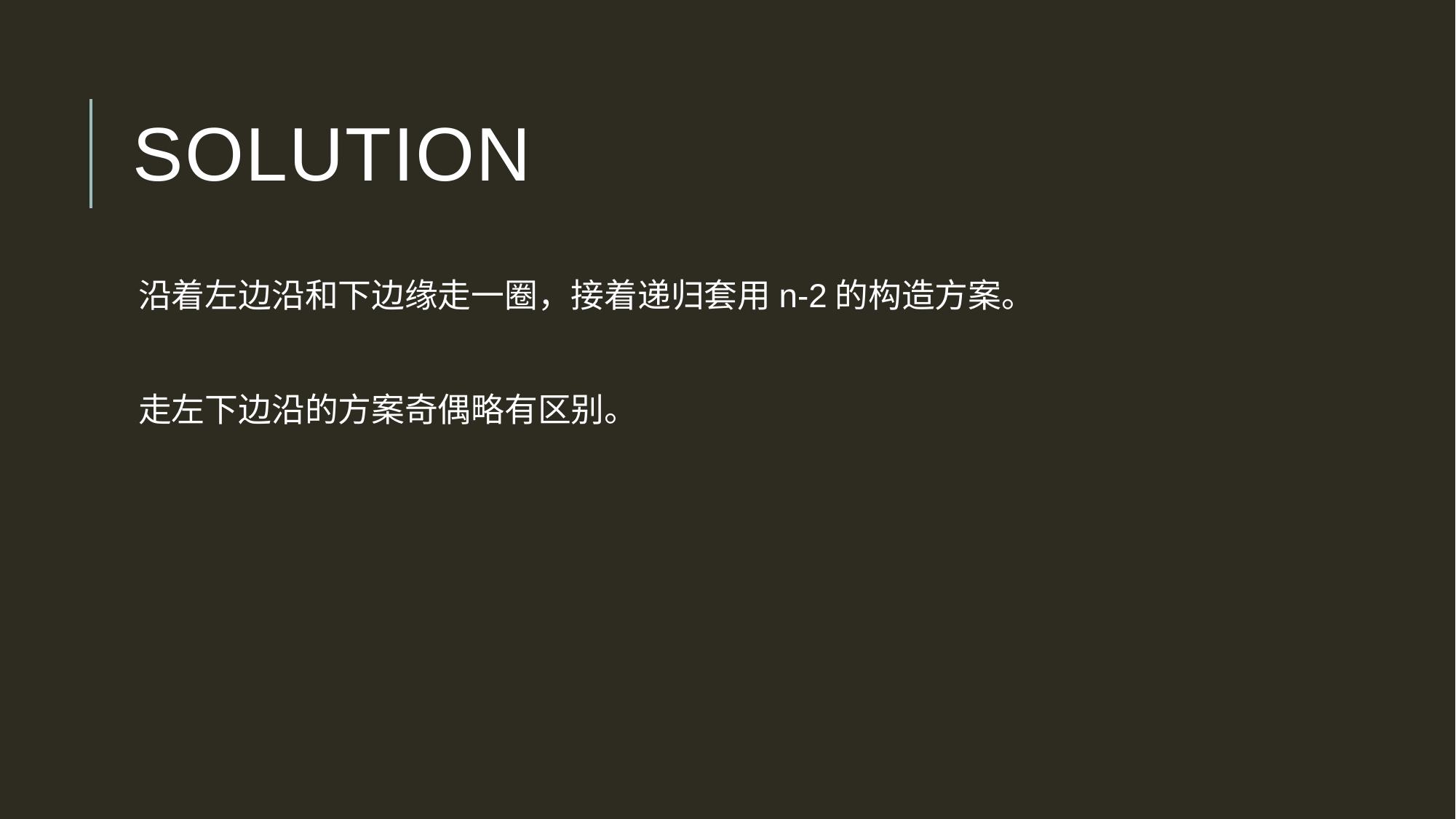

# Solution
沿着左边沿和下边缘走一圈，接着递归套用n-2的构造方案。

走左下边沿的方案奇偶略有区别。